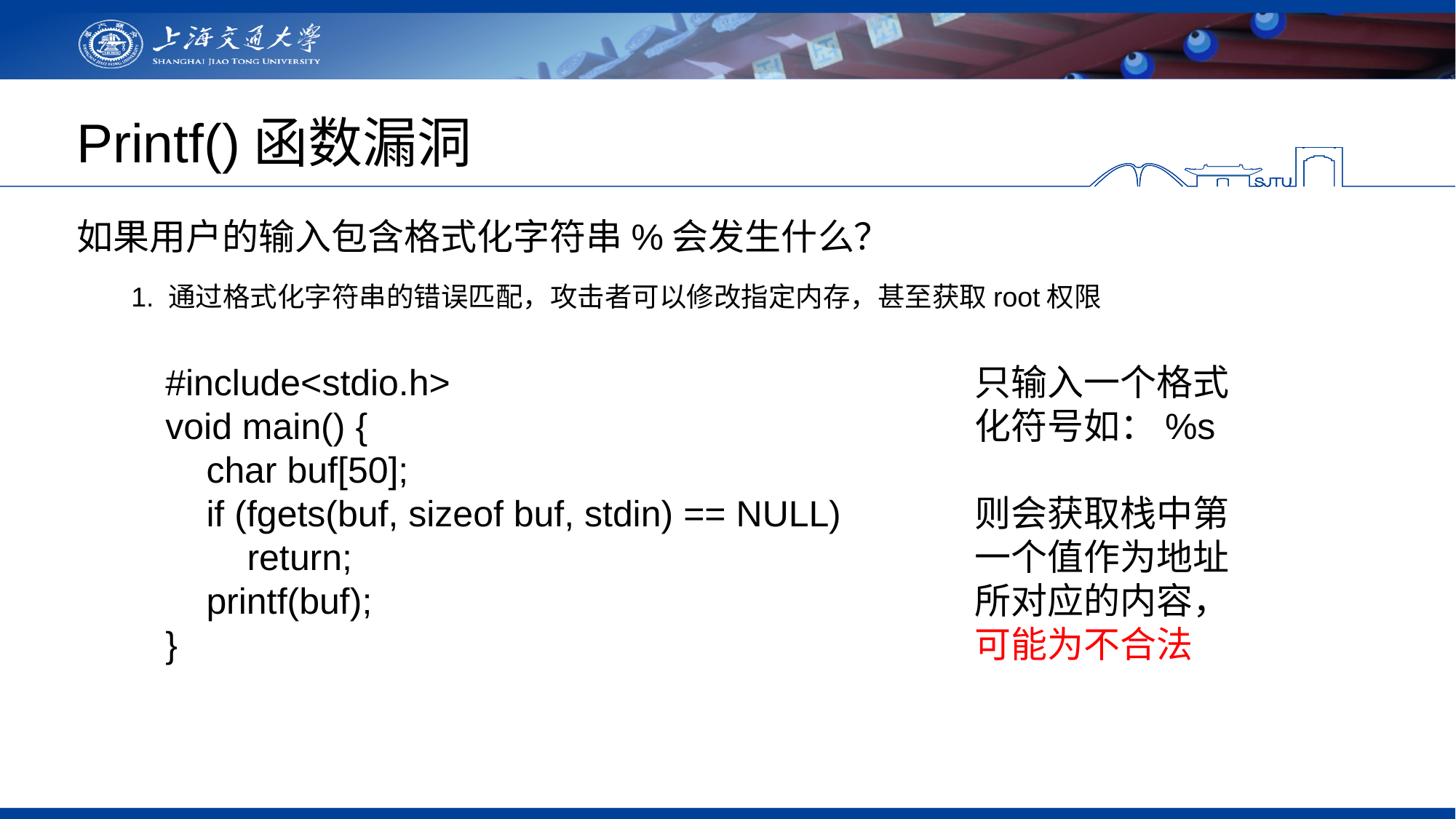

# Printf()函数漏洞
如果用户的输入包含格式化字符串%会发生什么？
1. 通过格式化字符串的错误匹配，攻击者可以修改指定内存，甚至获取root权限
#include<stdio.h>
void main() {
    char buf[50];
    if (fgets(buf, sizeof buf, stdin) == NULL)
        return;
    printf(buf);
}
只输入一个格式化符号如：%s

则会获取栈中第一个值作为地址所对应的内容，可能为不合法